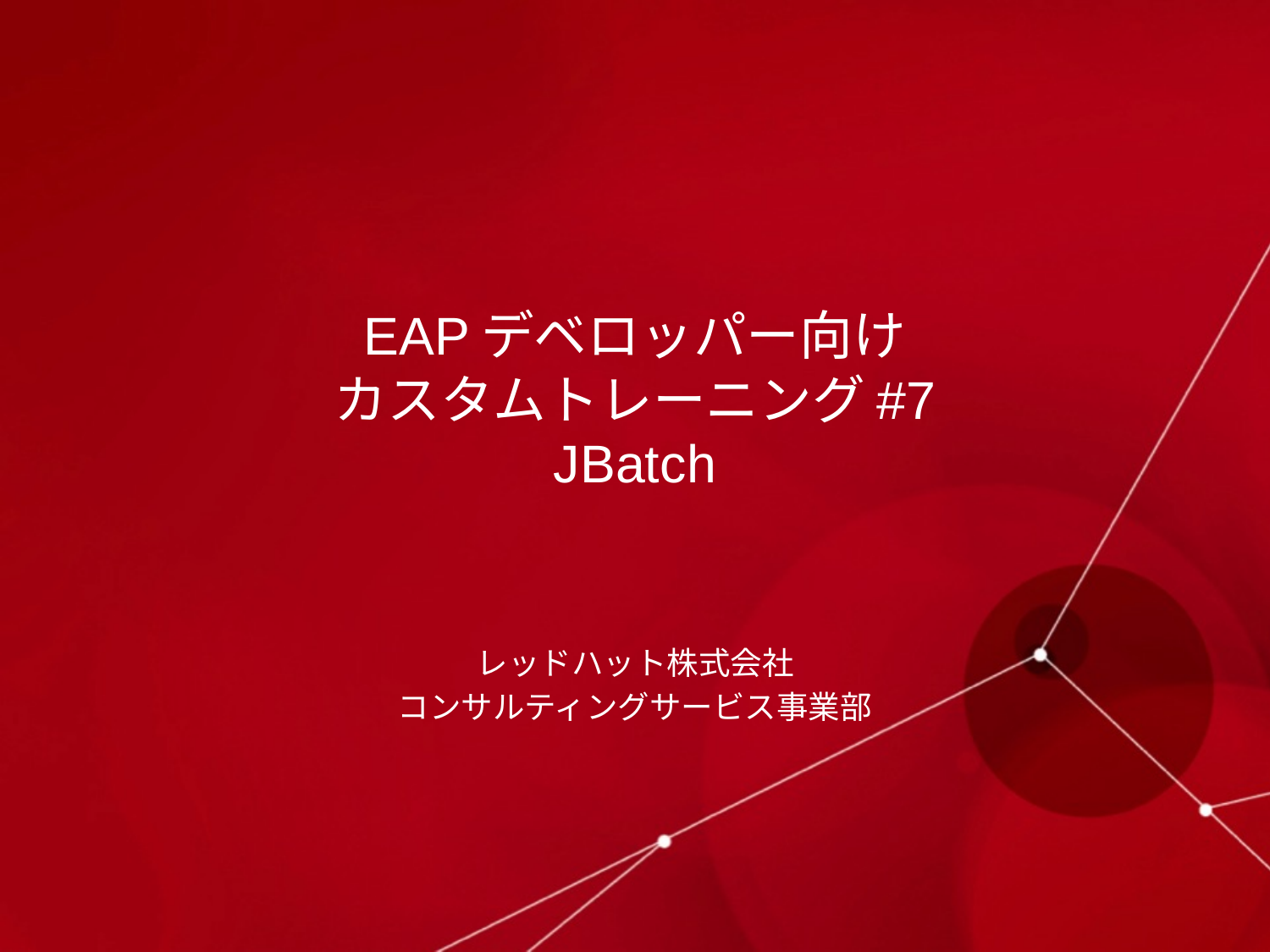

# EAPデベロッパー向け カスタムトレーニング#7 JBatch
レッドハット株式会社
コンサルティングサービス事業部